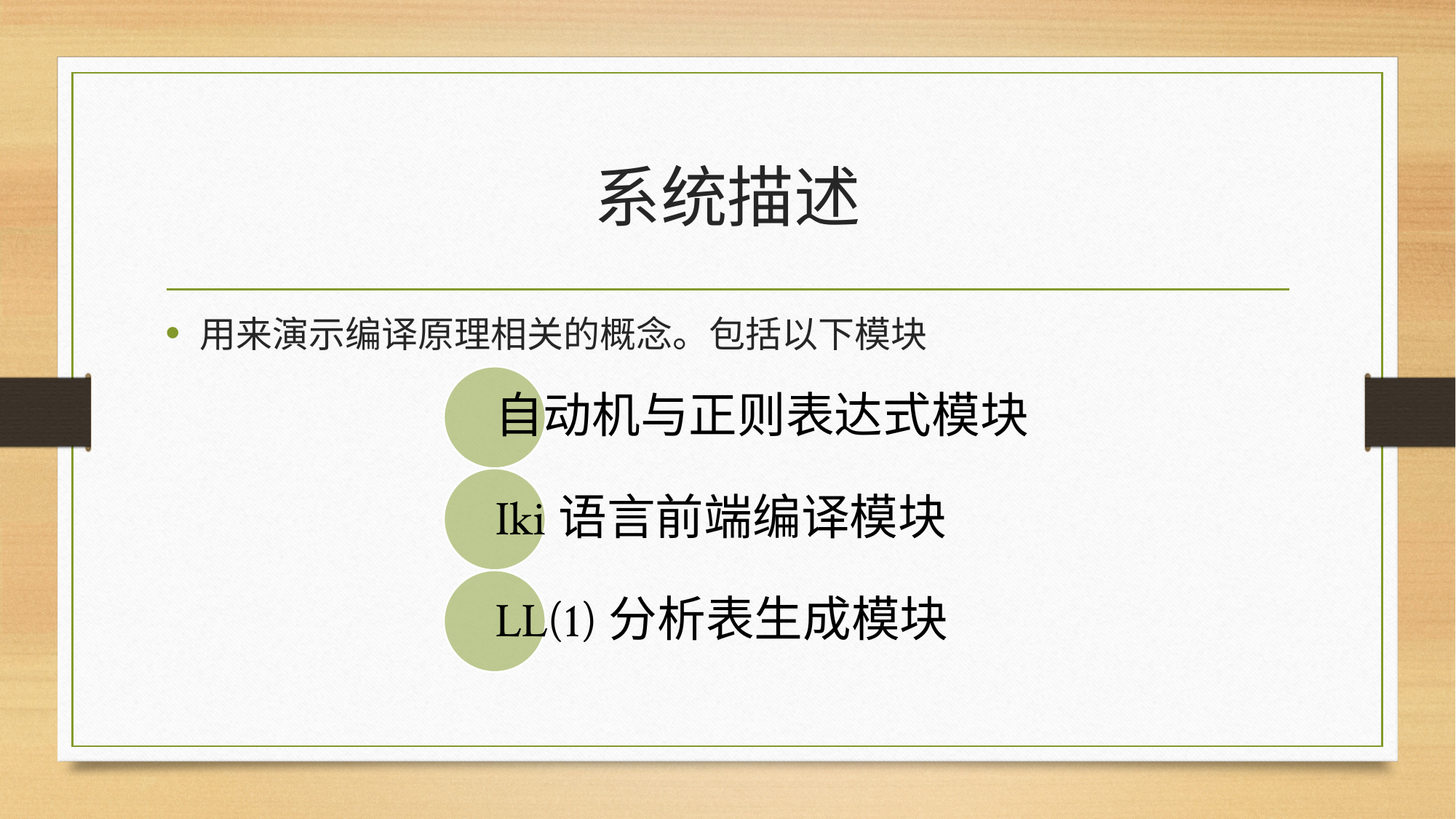

# 系统描述
用来演示编译原理相关的概念。包括以下模块
自动机与正则表达式模块
Iki语言前端编译模块
LL(1)分析表生成模块